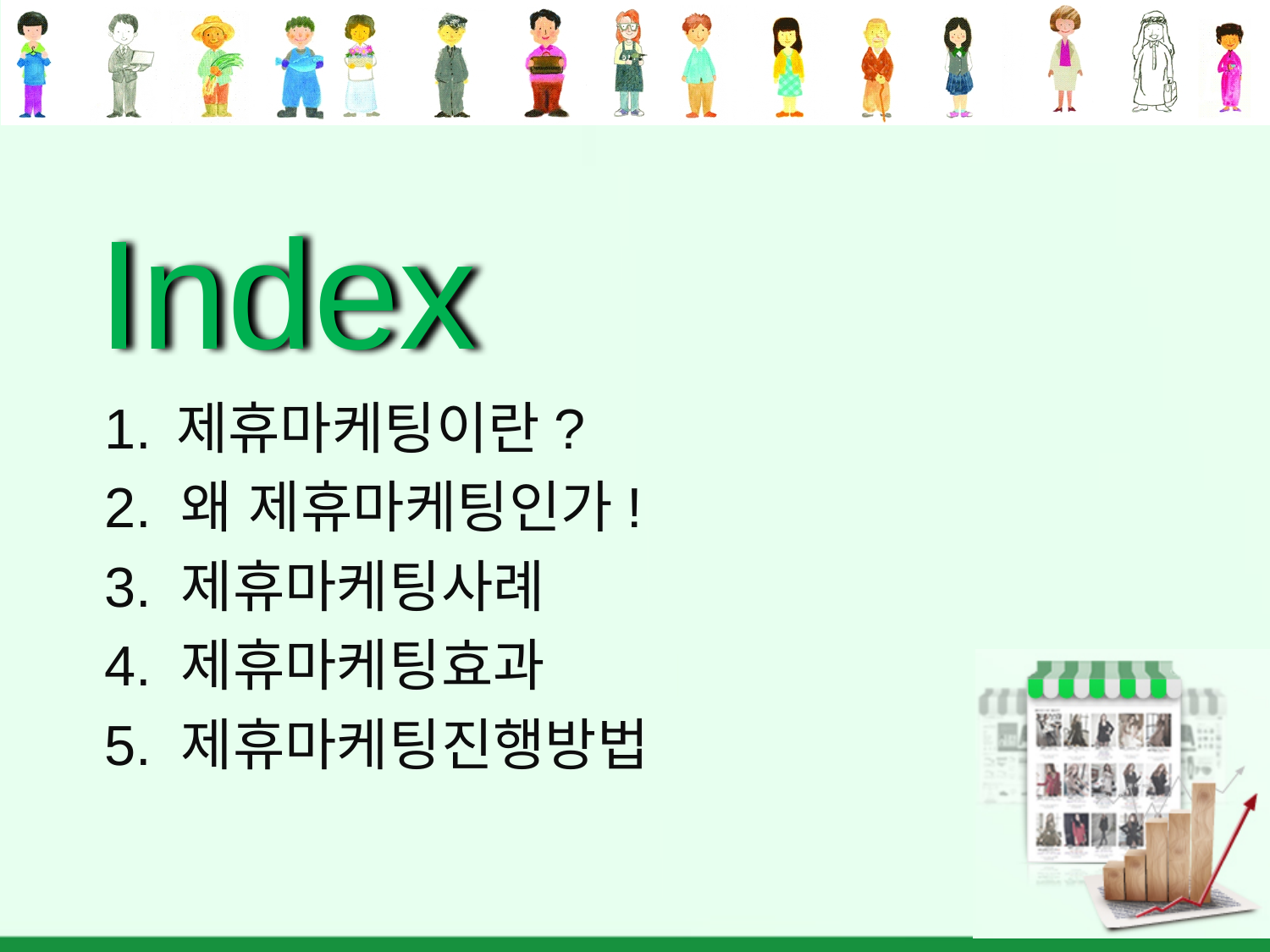

# Index
제휴마케팅이란?
2. 왜 제휴마케팅인가!
3. 제휴마케팅사례
4. 제휴마케팅효과
5. 제휴마케팅진행방법